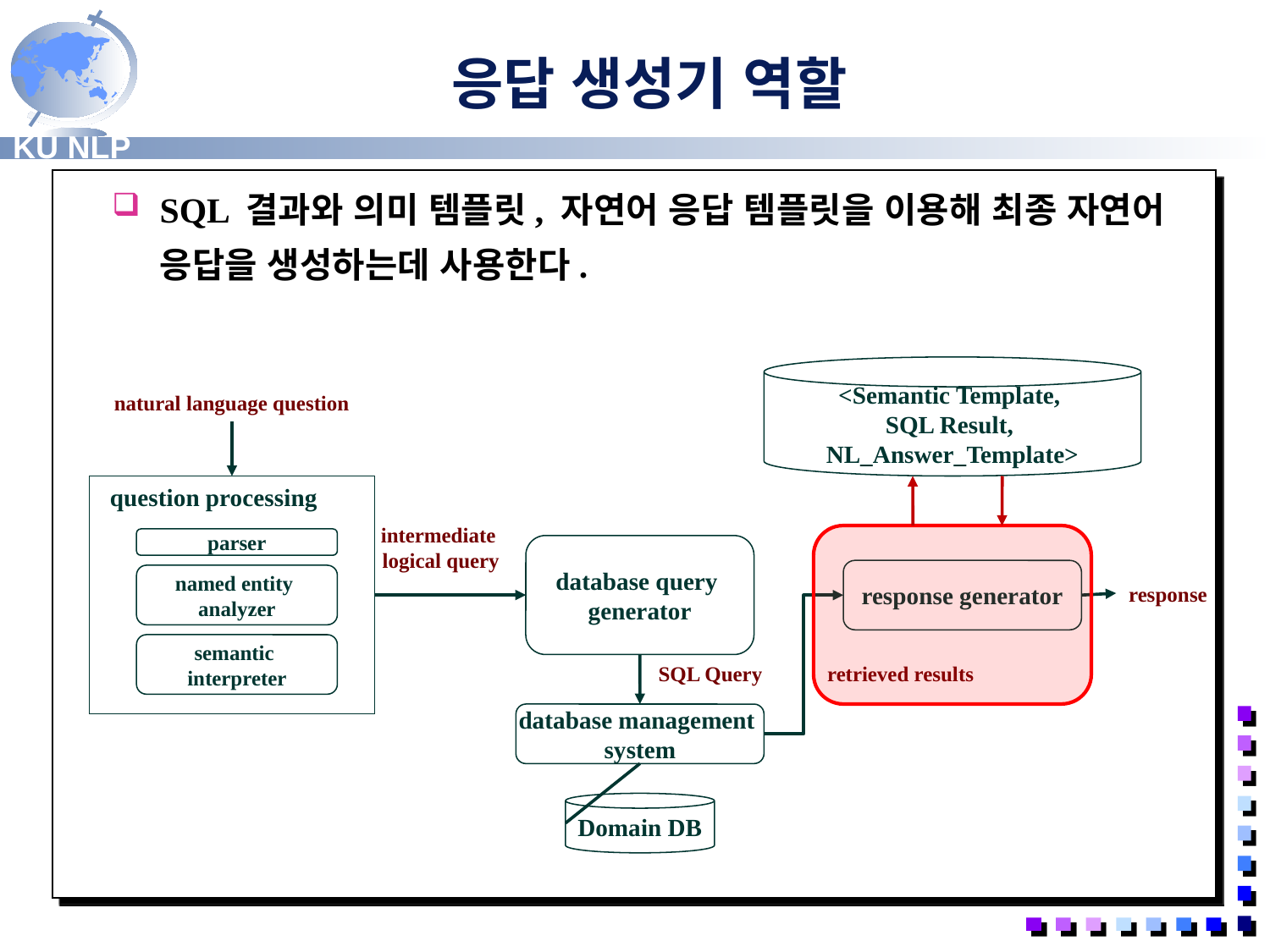

# 응답 생성기 역할
SQL 결과와 의미 템플릿, 자연어 응답 템플릿을 이용해 최종 자연어 응답을 생성하는데 사용한다.
<Semantic Template,
SQL Result,
NL_Answer_Template>
natural language question

question processing
intermediate
logical query

parser
database query
generator
response generator
named entity
analyzer
response
semantic
interpreter
SQL Query
retrieved results
database management
system
Domain DB